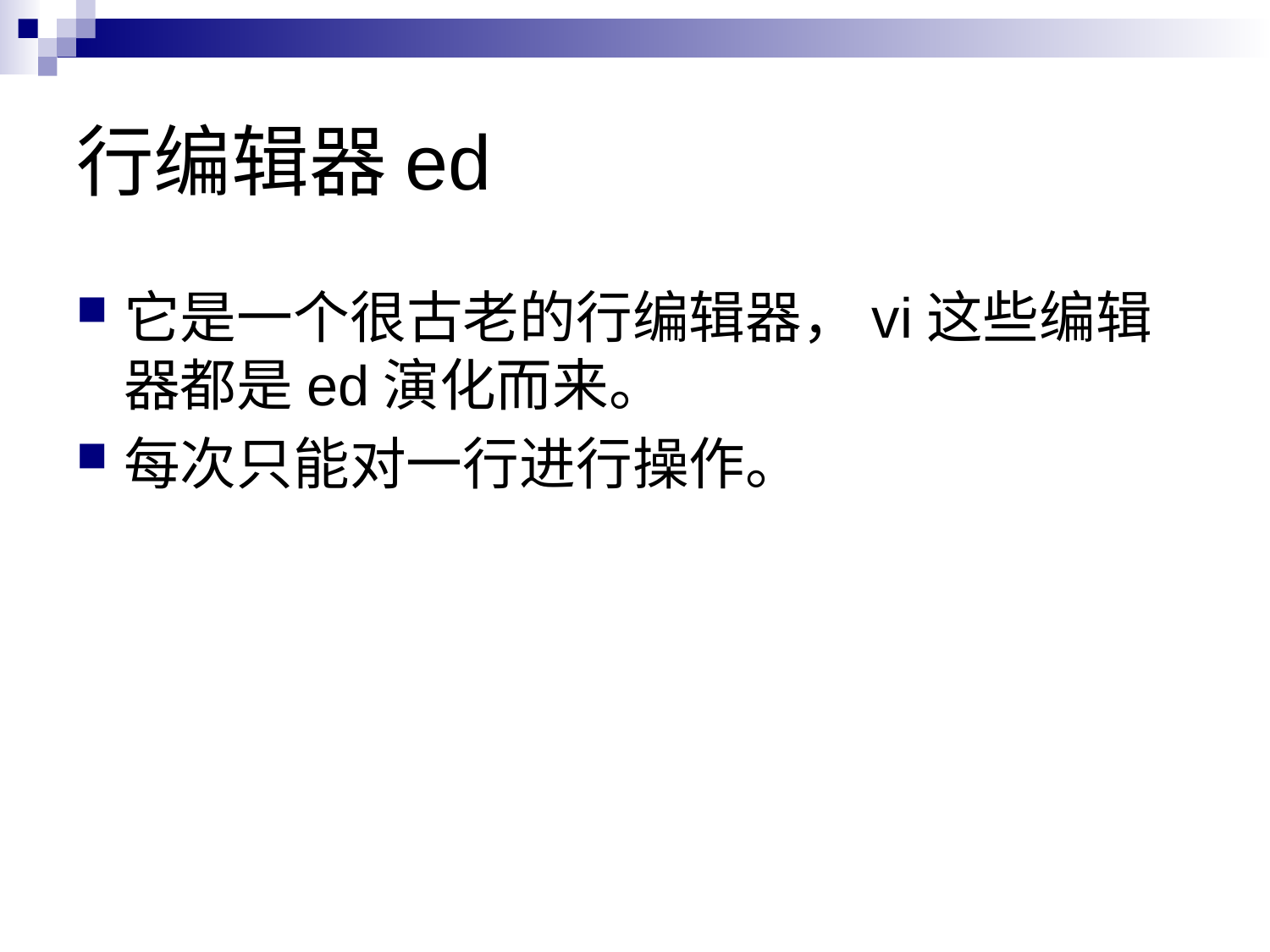

# 行编辑器ed
它是一个很古老的行编辑器，vi这些编辑器都是ed演化而来。
每次只能对一行进行操作。